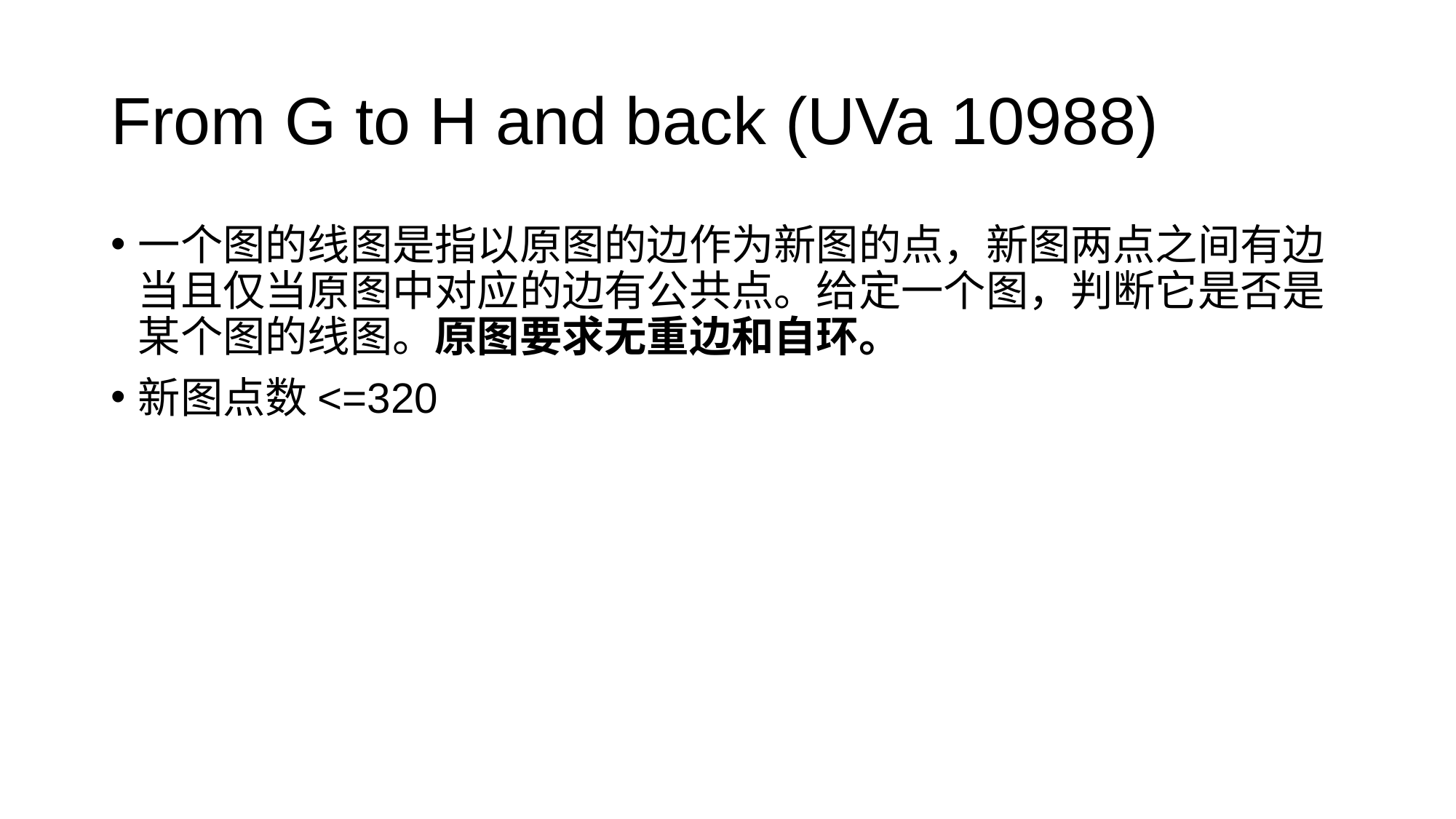

# From G to H and back (UVa 10988)
一个图的线图是指以原图的边作为新图的点，新图两点之间有边当且仅当原图中对应的边有公共点。给定一个图，判断它是否是某个图的线图。原图要求无重边和自环。
新图点数<=320